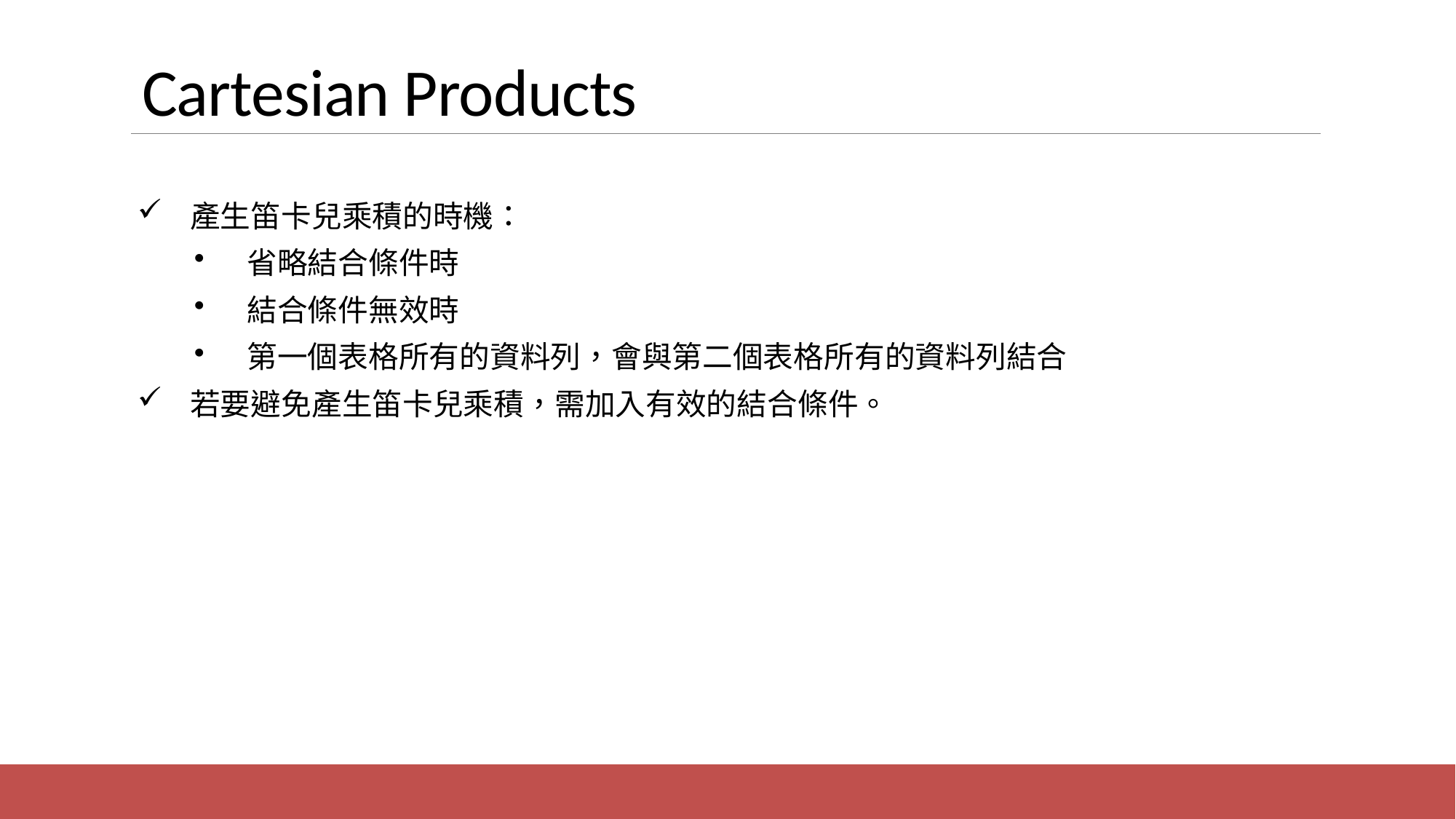

# Cartesian Products
產生笛卡兒乘積的時機：
省略結合條件時
結合條件無效時
第一個表格所有的資料列，會與第二個表格所有的資料列結合
若要避免產生笛卡兒乘積，需加入有效的結合條件。